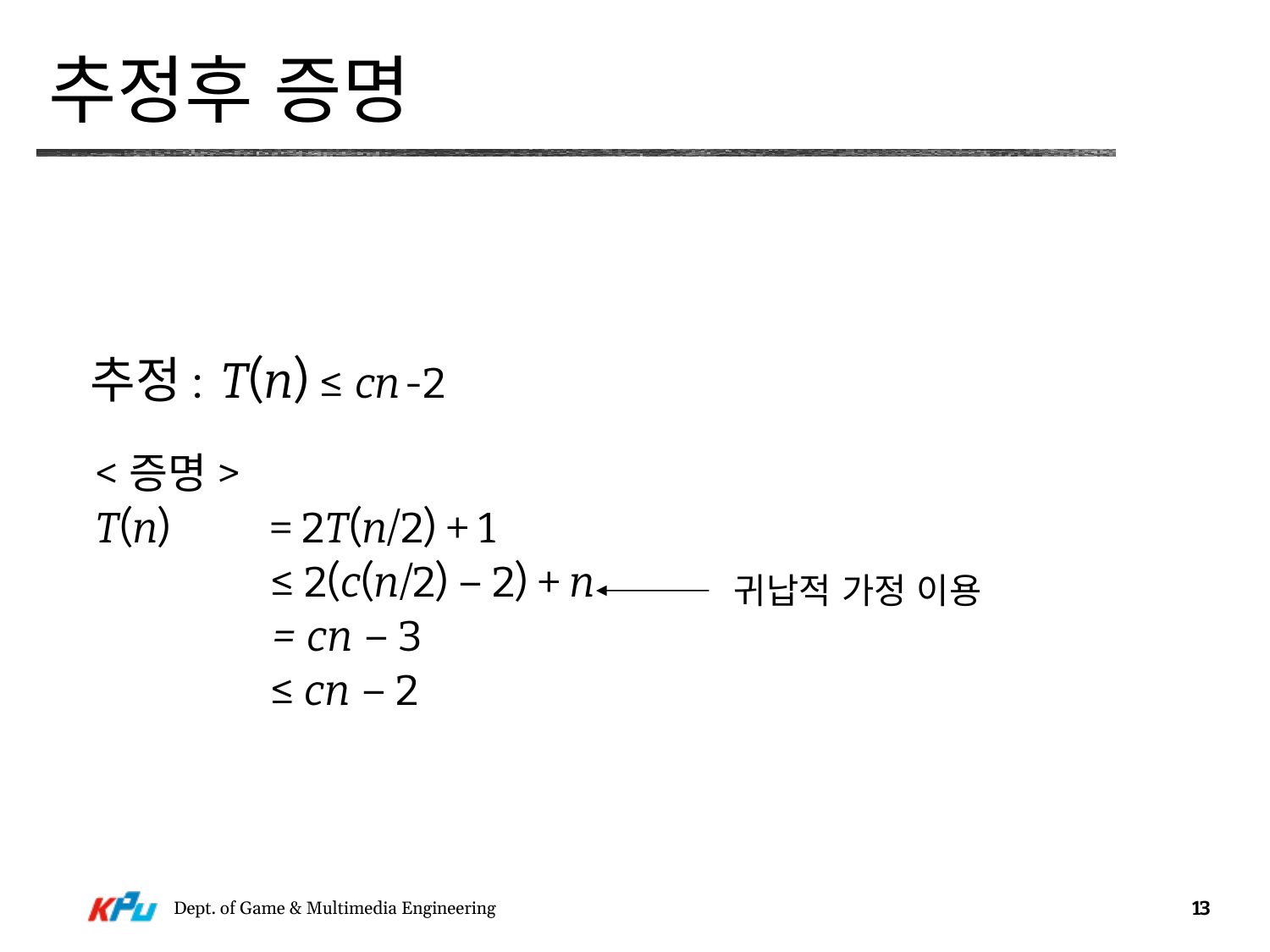

# 추정후 증명

추정:  T(n) ≤ cn -2
<증명>
T(n) 	= 2T(n/2) + 1
		≤ 2(c(n/2) – 2) + n
		= cn  – 3
		≤ cn  – 2
귀납적 가정 이용

Dept. of Game & Multimedia Engineering
13